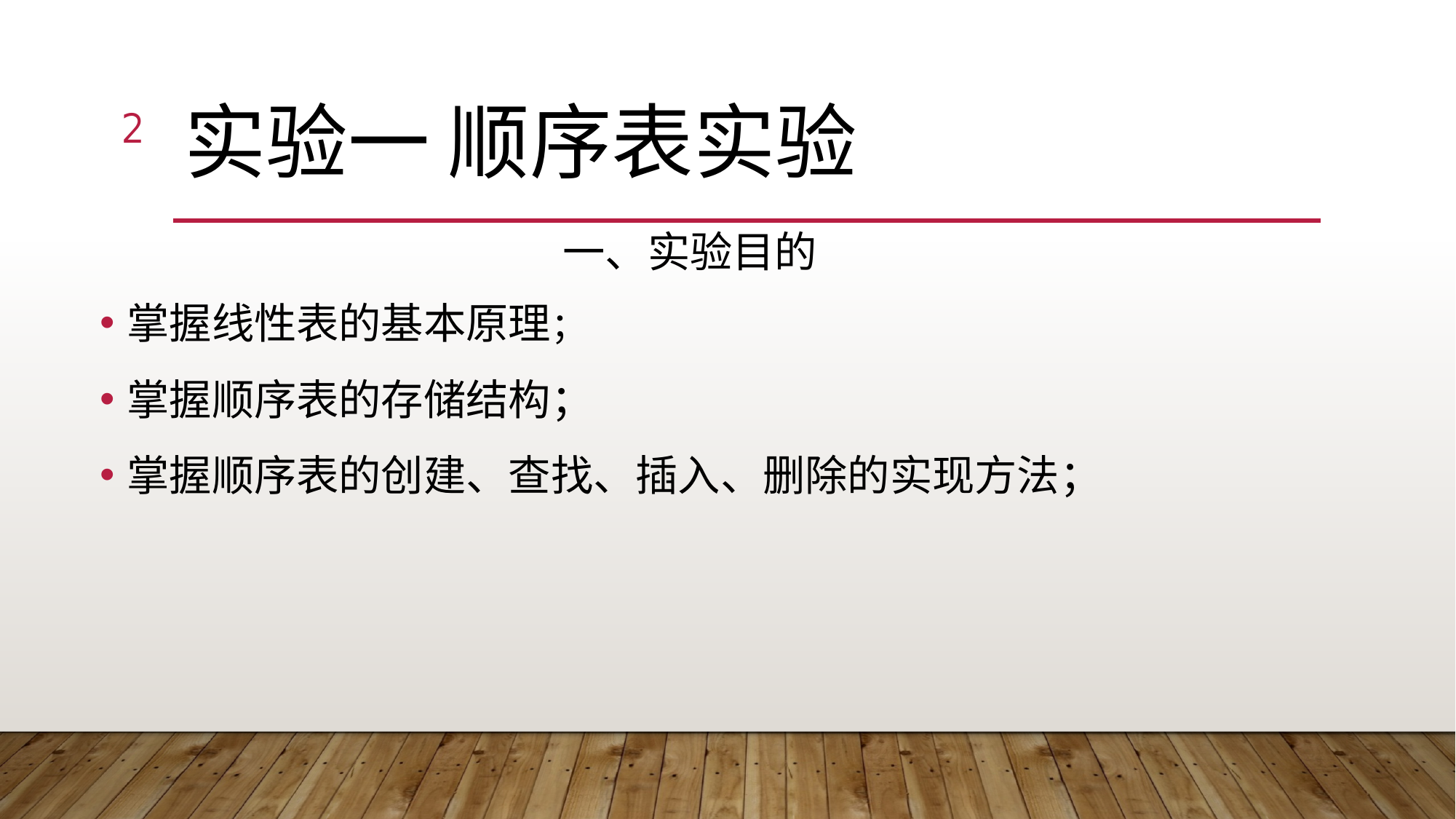

2
# 实验一 顺序表实验
一、实验目的
掌握线性表的基本原理；
掌握顺序表的存储结构；
掌握顺序表的创建、查找、插入、删除的实现方法；